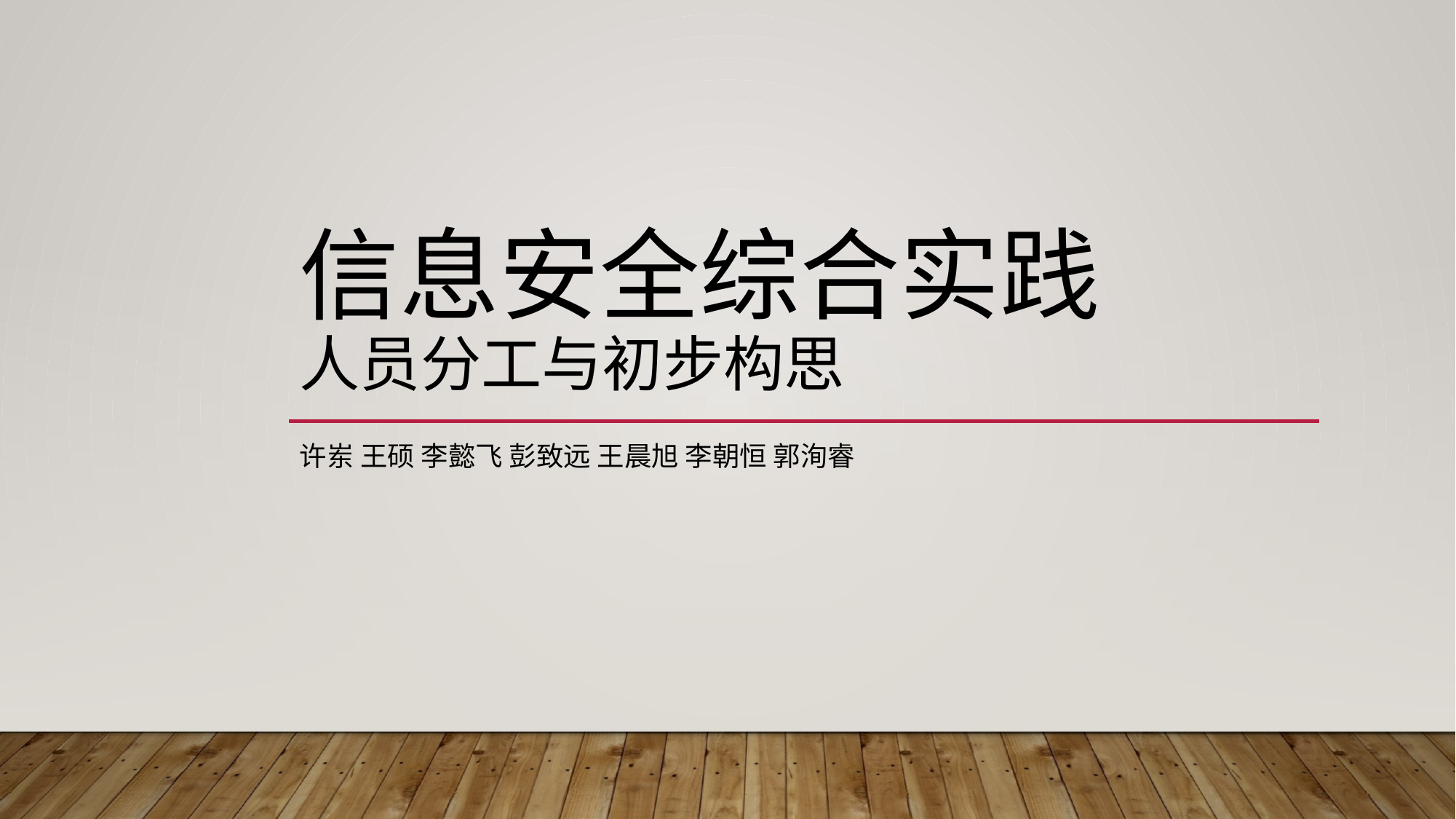

# 信息安全综合实践 人员分工与初步构思
许岽 王硕 李懿飞 彭致远 王晨旭 李朝恒 郭洵睿